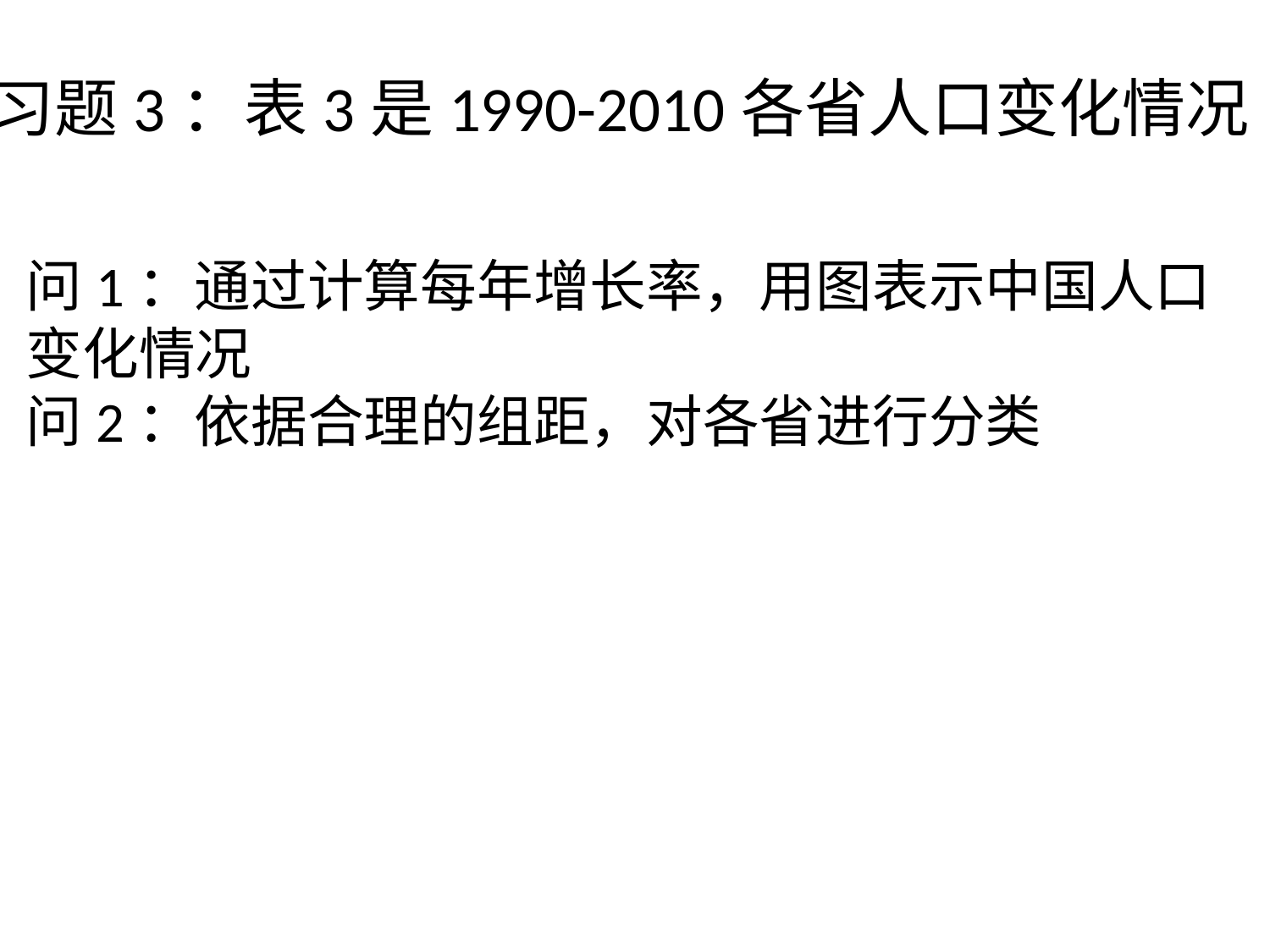

习题3：表3是1990-2010各省人口变化情况

问1：通过计算每年增长率，用图表示中国人口变化情况
问2：依据合理的组距，对各省进行分类